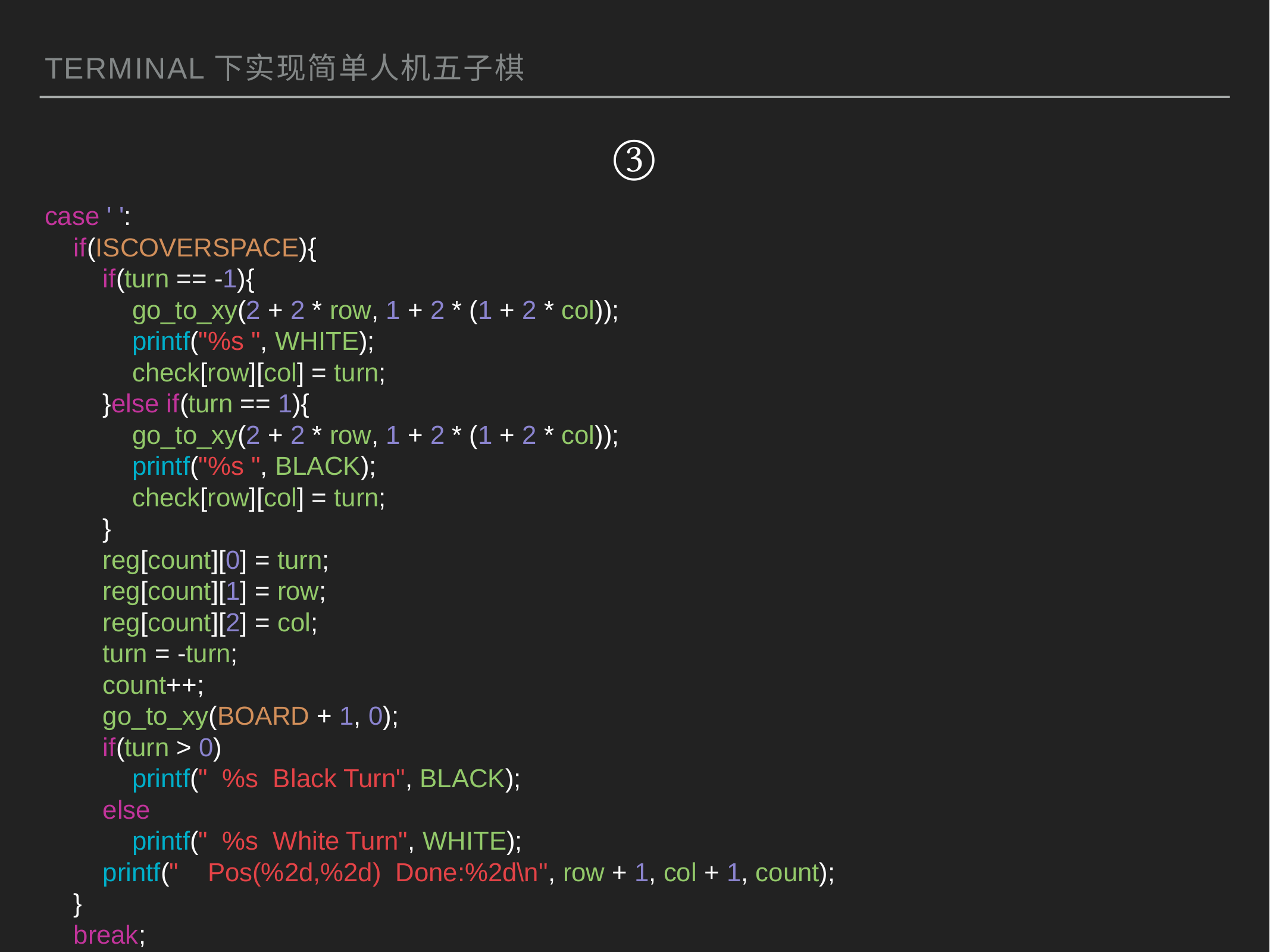

terminal下实现简单人机五子棋
③
case ' ':
    if(ISCOVERSPACE){
        if(turn == -1){
            go_to_xy(2 + 2 * row, 1 + 2 * (1 + 2 * col));
            printf("%s ", WHITE);
            check[row][col] = turn;
        }else if(turn == 1){
            go_to_xy(2 + 2 * row, 1 + 2 * (1 + 2 * col));
            printf("%s ", BLACK);
            check[row][col] = turn;
        }
        reg[count][0] = turn;
        reg[count][1] = row;
        reg[count][2] = col;
        turn = -turn;
        count++;
        go_to_xy(BOARD + 1, 0);
        if(turn > 0)
            printf("  %s  Black Turn", BLACK);
        else
            printf("  %s  White Turn", WHITE);
        printf("    Pos(%2d,%2d)  Done:%2d\n", row + 1, col + 1, count);
    }
    break;